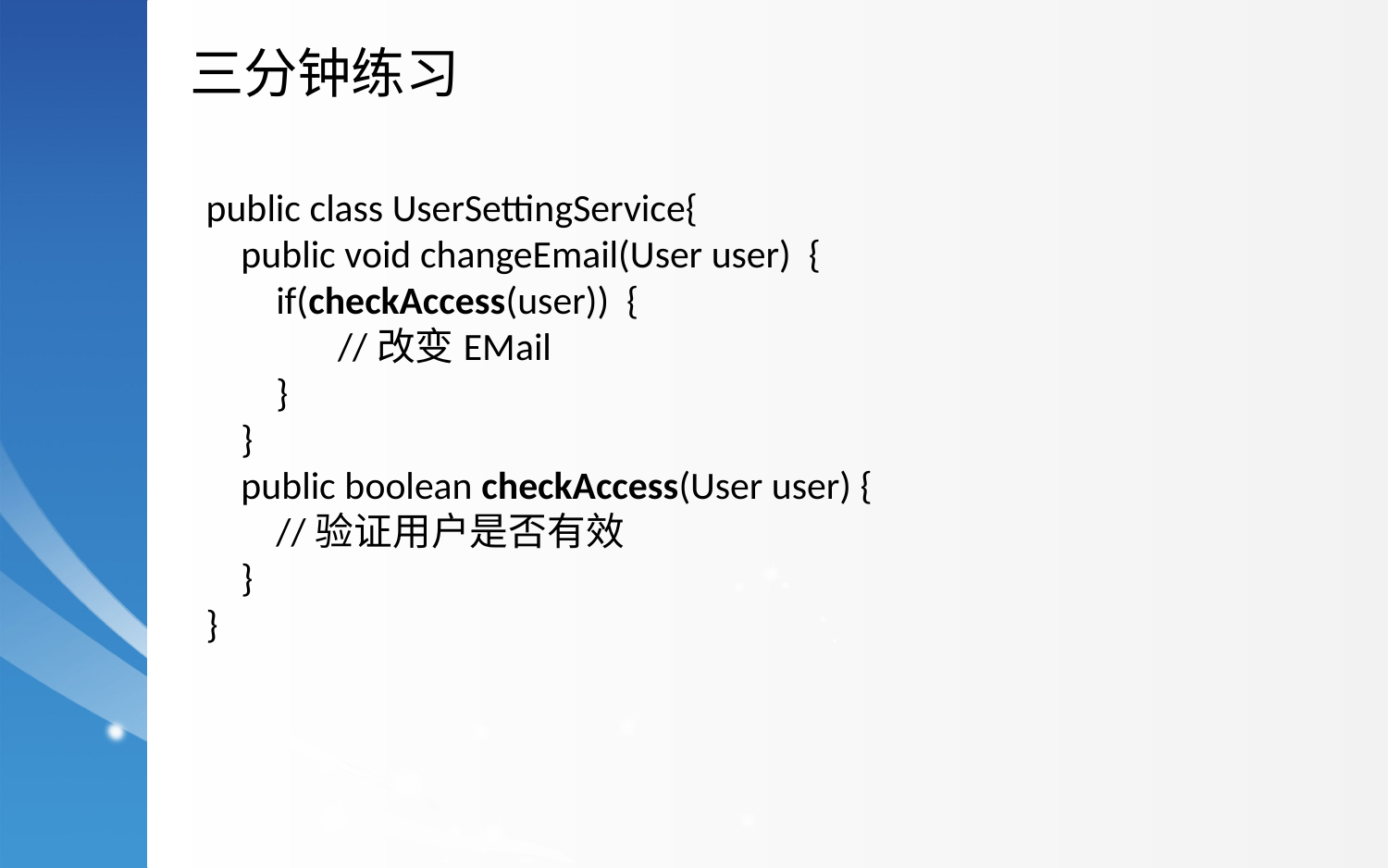

三分钟练习
public class UserSettingService{
    public void changeEmail(User user)  {
        if(checkAccess(user))  {
               //改变EMail
        }
    }
    public boolean checkAccess(User user) {
        //验证用户是否有效
    }
}